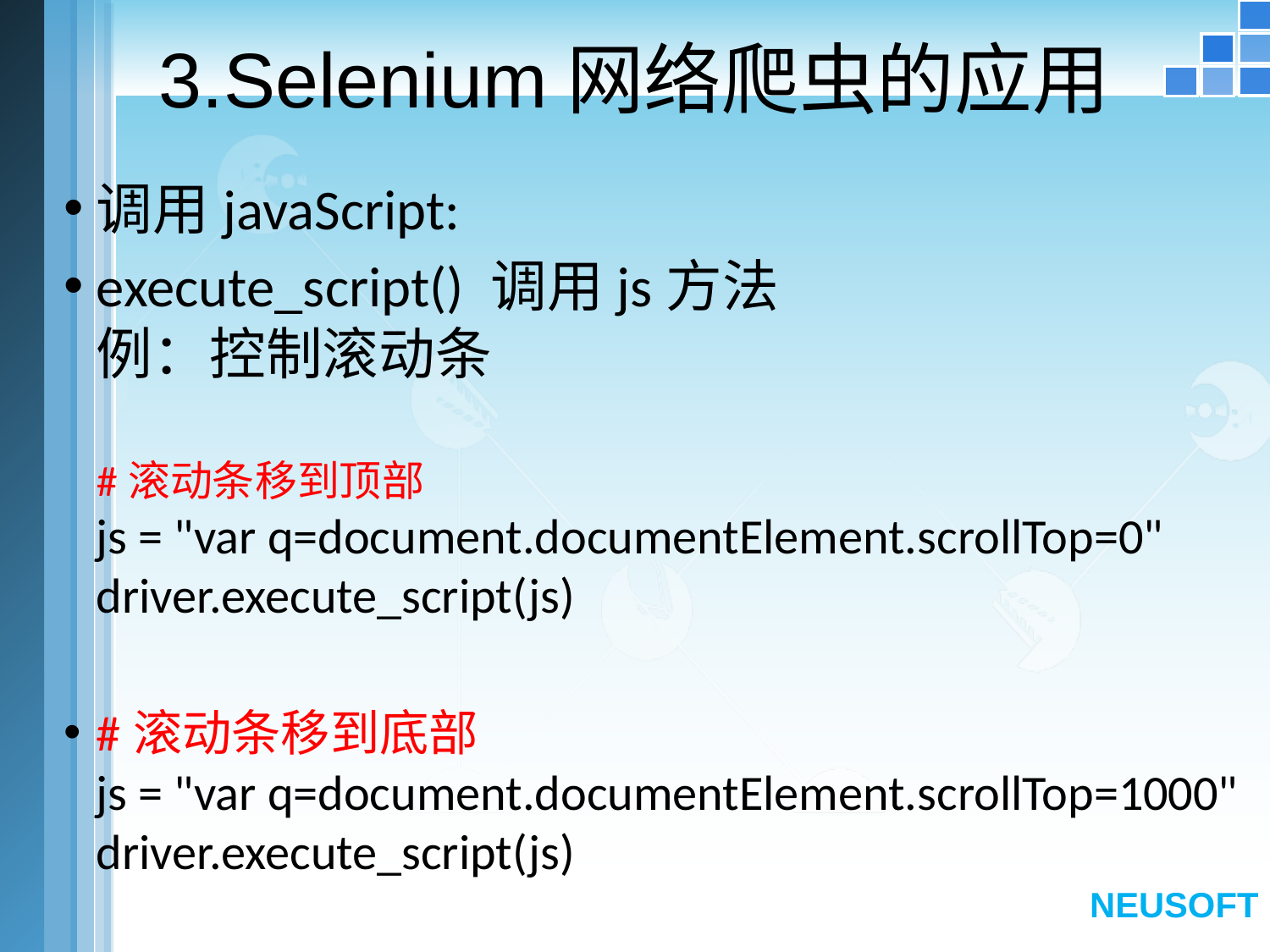

# 3.Selenium网络爬虫的应用
调用javaScript:
execute_script() 调用js方法
例：控制滚动条
#滚动条移到顶部
js = "var q=document.documentElement.scrollTop=0"
driver.execute_script(js)

#滚动条移到底部
js = "var q=document.documentElement.scrollTop=1000"
driver.execute_script(js)